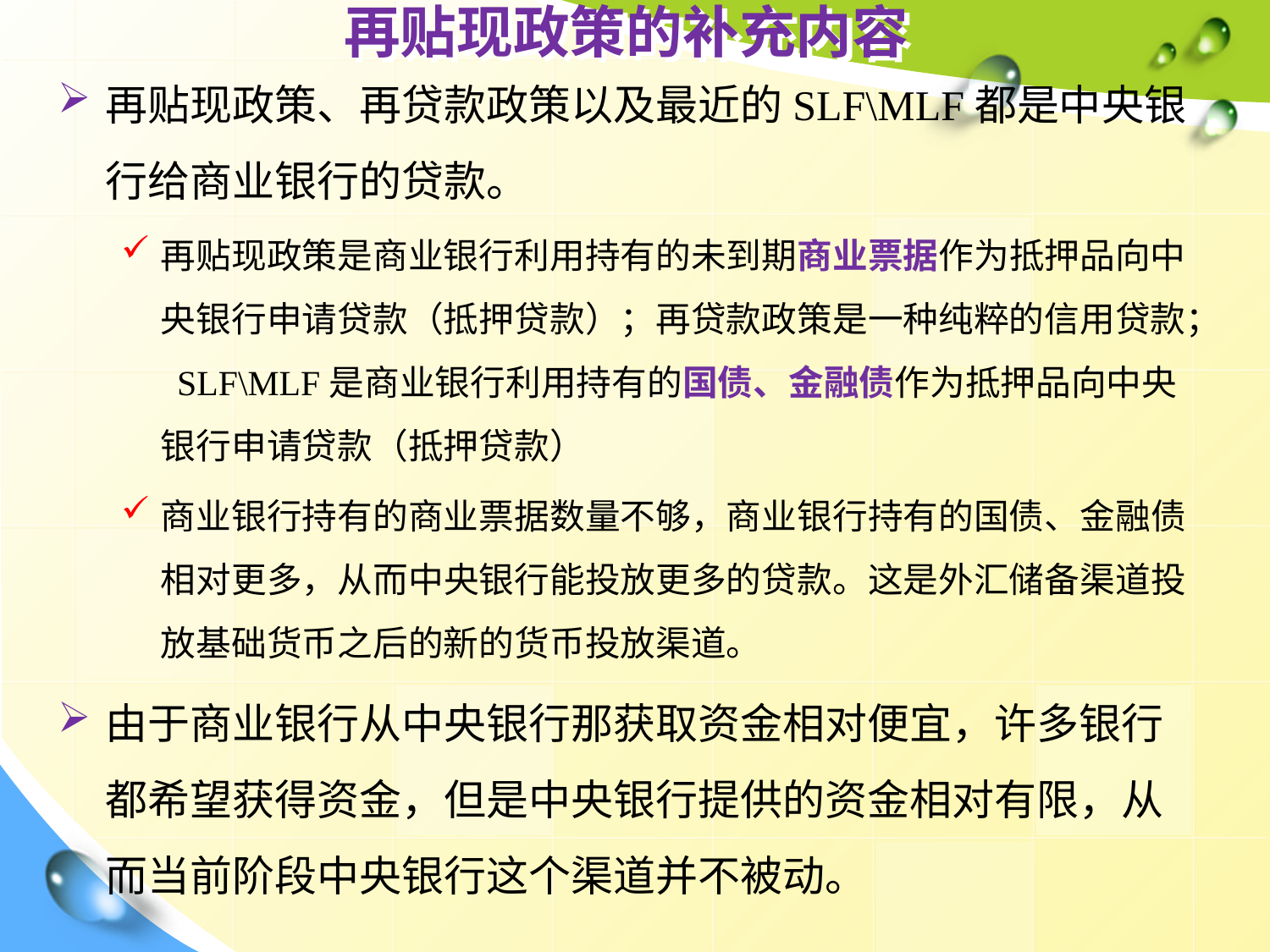

# 再贴现政策的补充内容
再贴现政策、再贷款政策以及最近的SLF\MLF都是中央银行给商业银行的贷款。
再贴现政策是商业银行利用持有的未到期商业票据作为抵押品向中央银行申请贷款（抵押贷款）；再贷款政策是一种纯粹的信用贷款； SLF\MLF是商业银行利用持有的国债、金融债作为抵押品向中央银行申请贷款（抵押贷款）
商业银行持有的商业票据数量不够，商业银行持有的国债、金融债相对更多，从而中央银行能投放更多的贷款。这是外汇储备渠道投放基础货币之后的新的货币投放渠道。
由于商业银行从中央银行那获取资金相对便宜，许多银行都希望获得资金，但是中央银行提供的资金相对有限，从而当前阶段中央银行这个渠道并不被动。